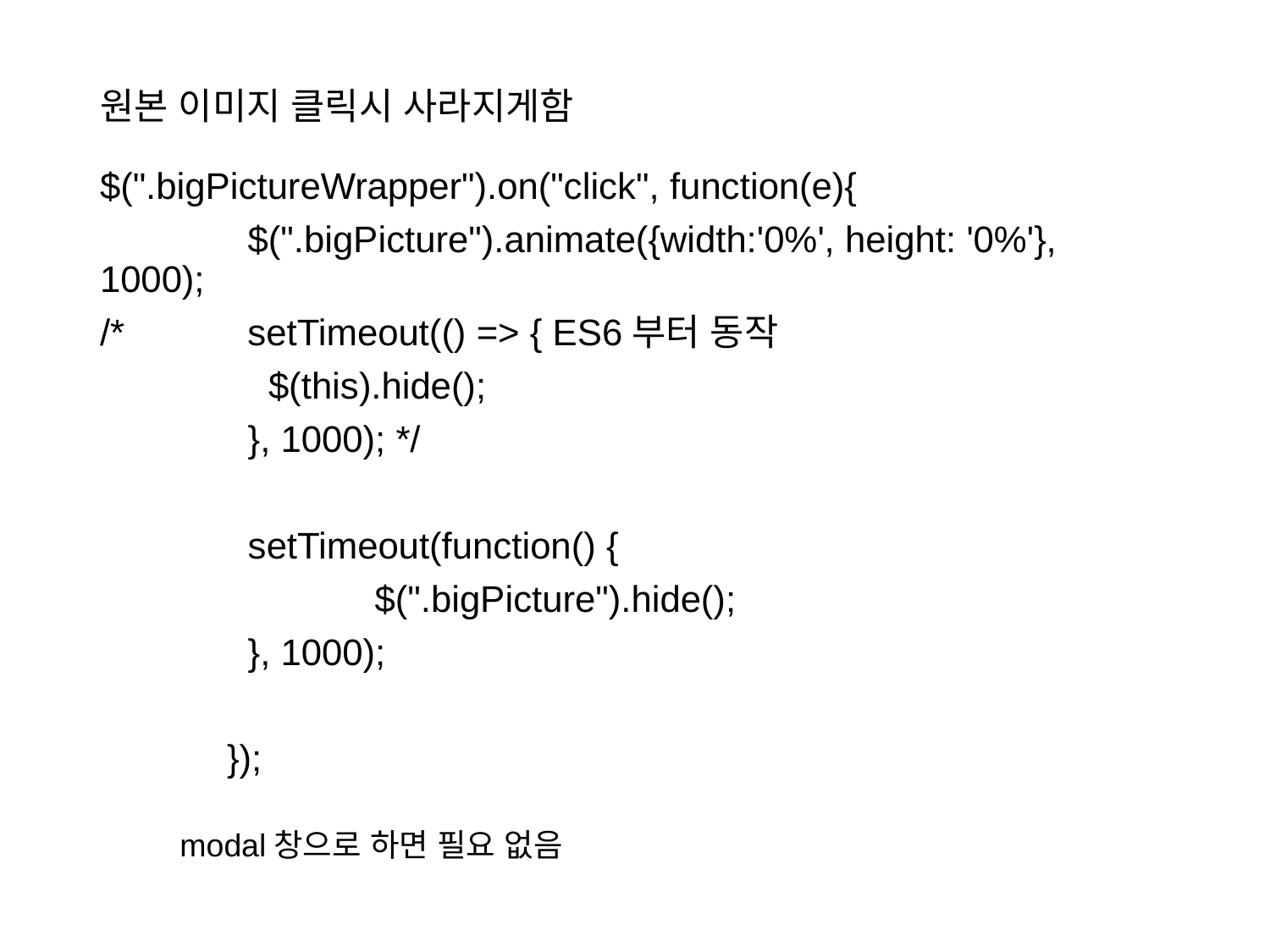

원본 이미지 클릭시 사라지게함
$(".bigPictureWrapper").on("click", function(e){
	  $(".bigPicture").animate({width:'0%', height: '0%'}, 1000);
/* 	  setTimeout(() => { ES6부터 동작
	    $(this).hide();
	  }, 1000); */

	  setTimeout(function() {
		  $(".bigPicture").hide();
	  }, 1000);

	});
modal창으로 하면 필요 없음